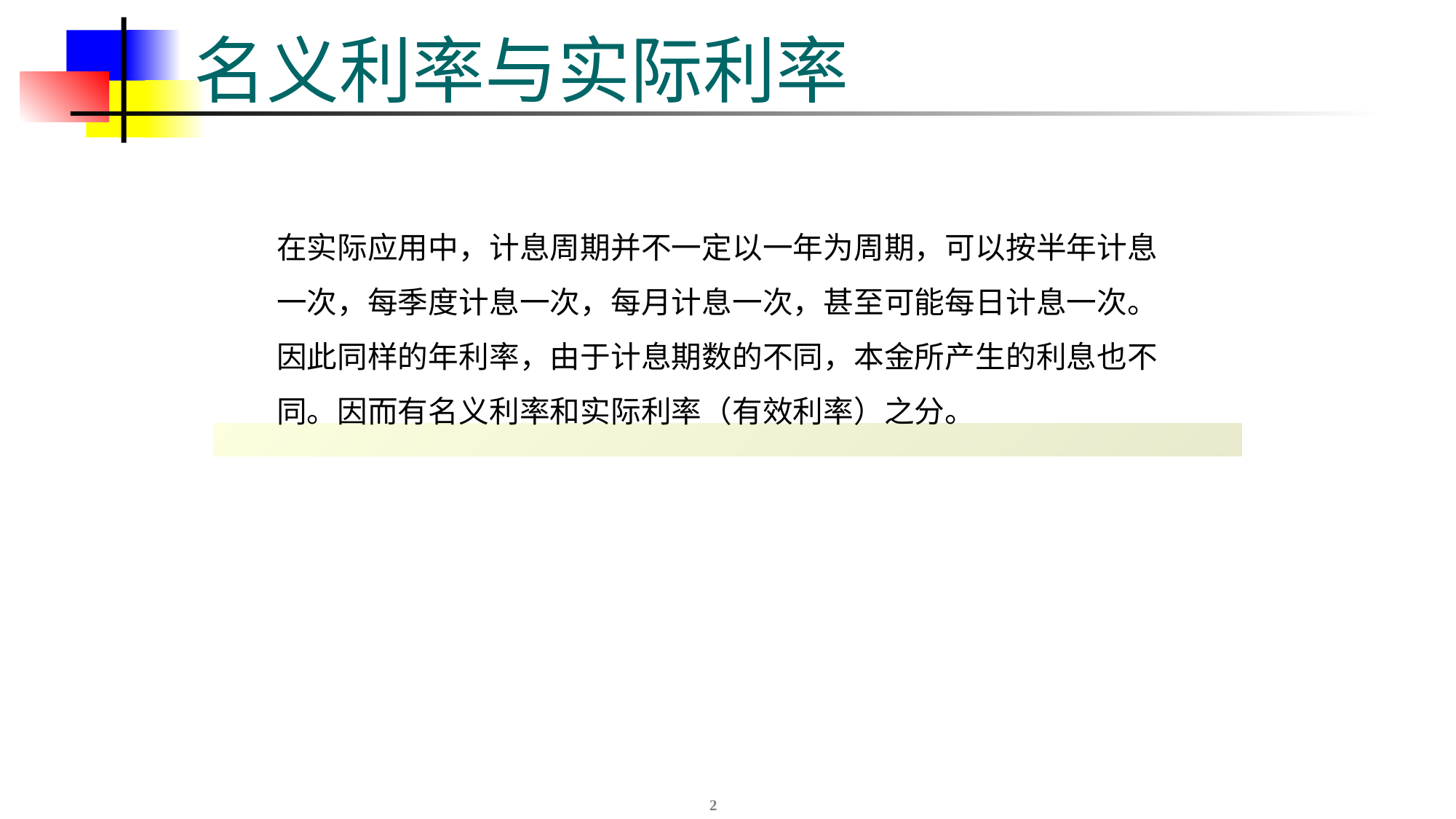

# 名义利率与实际利率
在实际应用中，计息周期并不一定以一年为周期，可以按半年计息一次，每季度计息一次，每月计息一次，甚至可能每日计息一次。因此同样的年利率，由于计息期数的不同，本金所产生的利息也不同。因而有名义利率和实际利率（有效利率）之分。

2